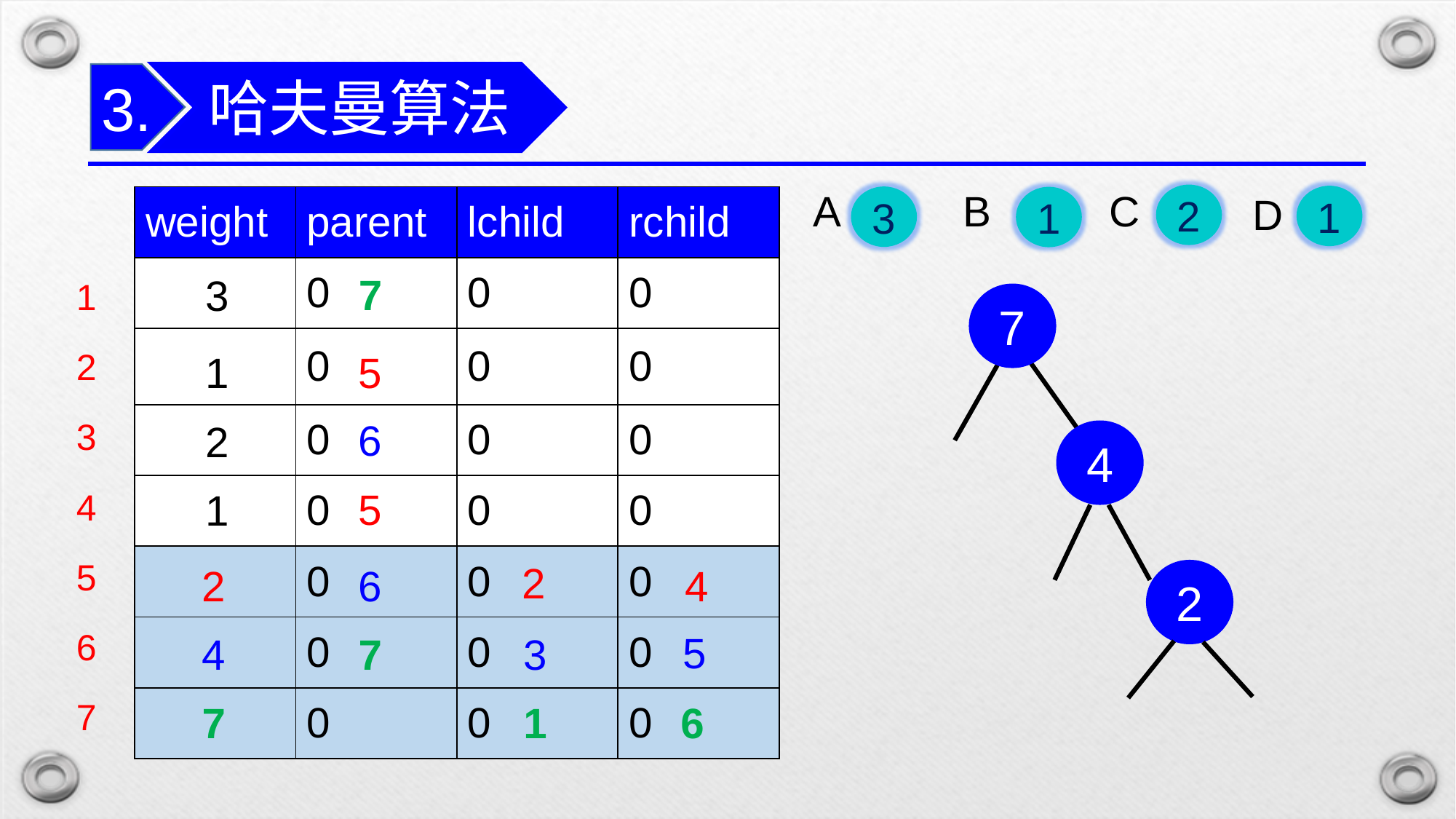

哈夫曼算法

3.
A
B
C
D
2
1
3
1
| weight | parent | lchild | rchild |
| --- | --- | --- | --- |
|  | 0 | 0 | 0 |
|  | 0 | 0 | 0 |
|  | 0 | 0 | 0 |
|  | 0 | 0 | 0 |
|  | 0 | 0 | 0 |
|  | 0 | 0 | 0 |
|  | 0 | 0 | 0 |
| 1 |
| --- |
| 2 |
| 3 |
| 4 |
| 5 |
| 6 |
| 7 |
7
3
7
5
1
6
2
4
5
1
2
6
4
2
2
5
4
3
7
7
1
6